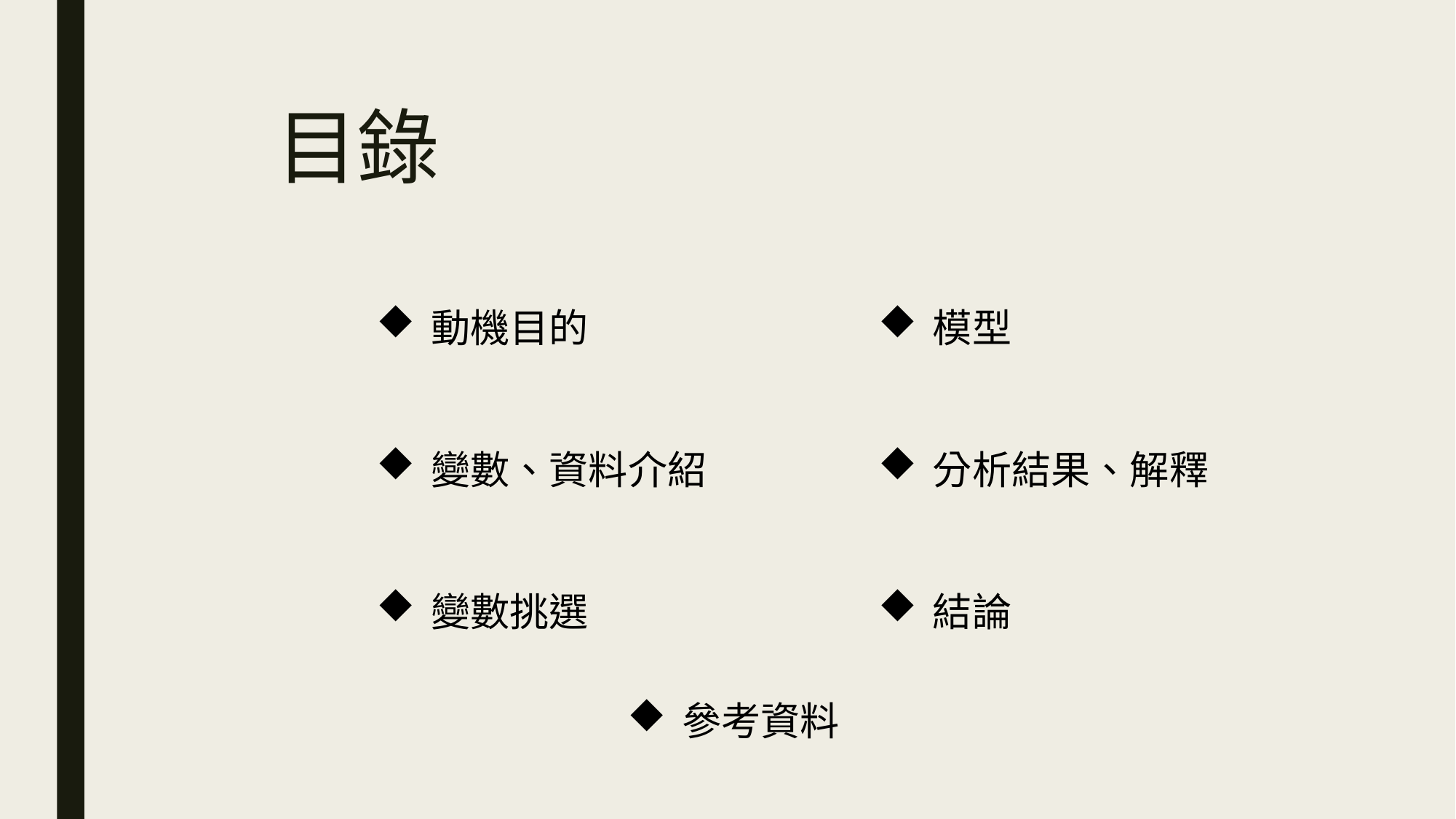

# 目錄

模型

分析結果、解釋

結論

動機目的

變數、資料介紹

變數挑選

參考資料